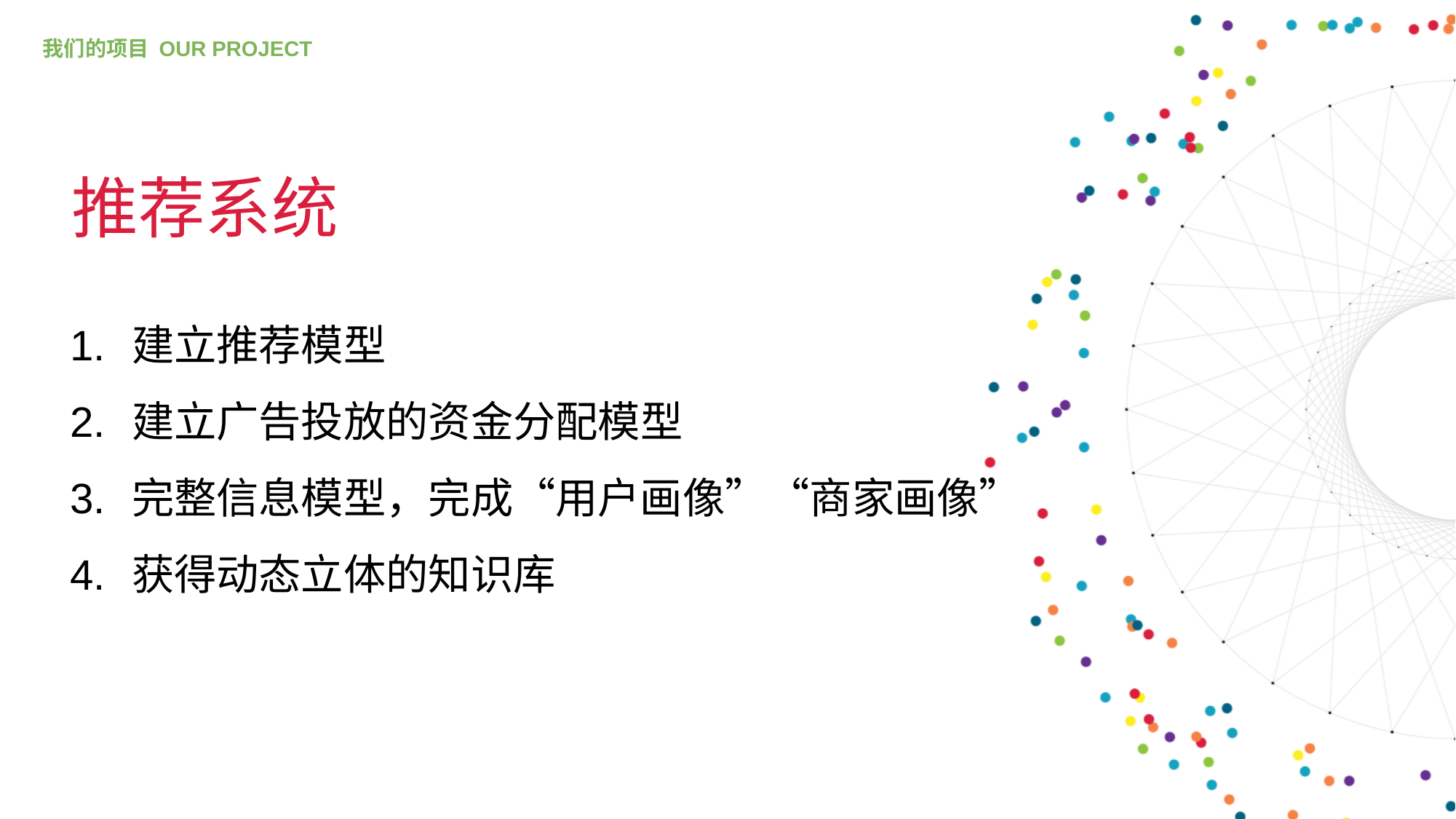

我们的项目 OUR PROJECT
推荐系统
建立推荐模型
建立广告投放的资金分配模型
完整信息模型，完成“用户画像”“商家画像”
获得动态立体的知识库